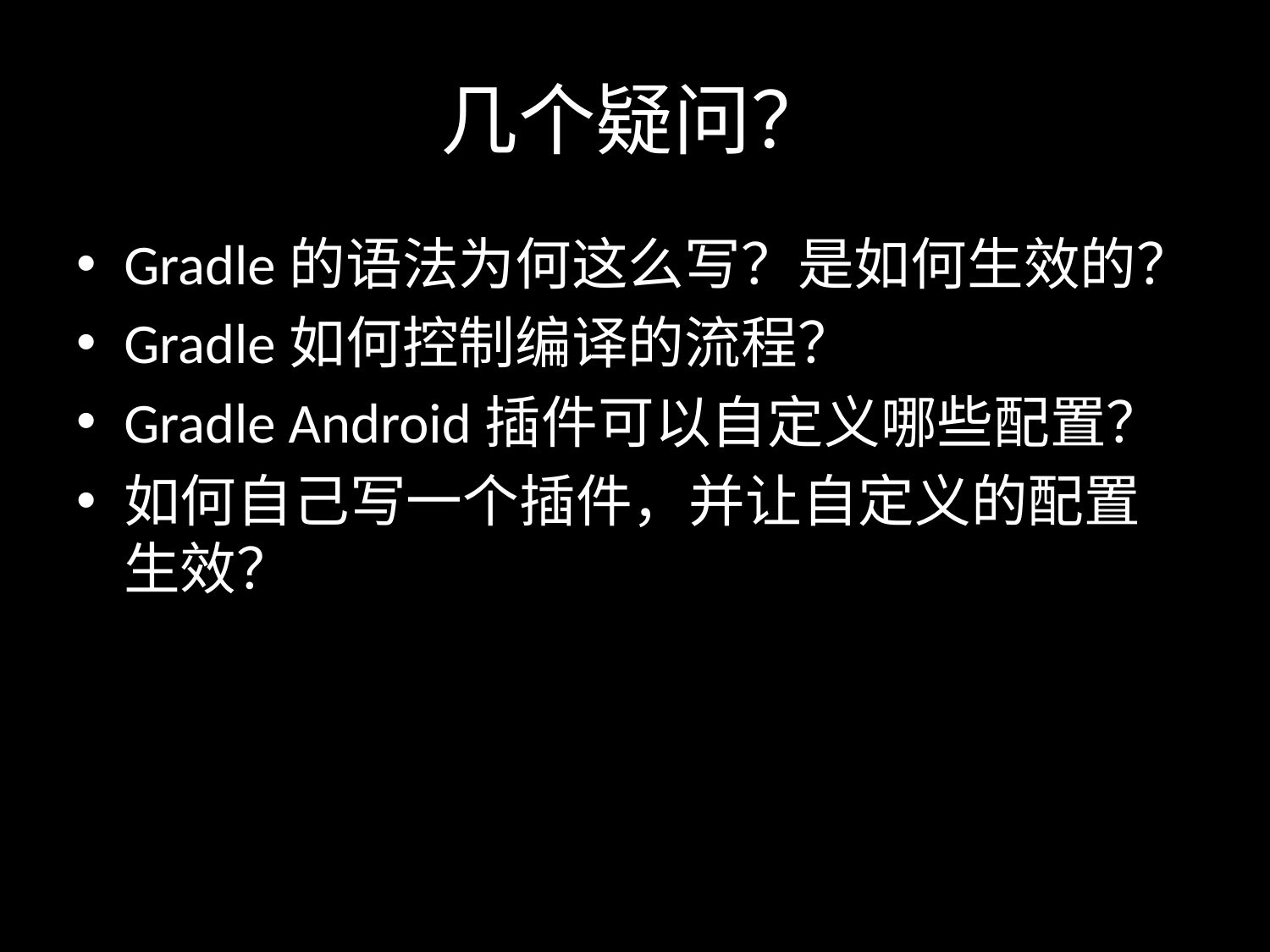

# 几个疑问？
Gradle的语法为何这么写？是如何生效的？
Gradle如何控制编译的流程？
Gradle Android插件可以自定义哪些配置？
如何自己写一个插件，并让自定义的配置生效？